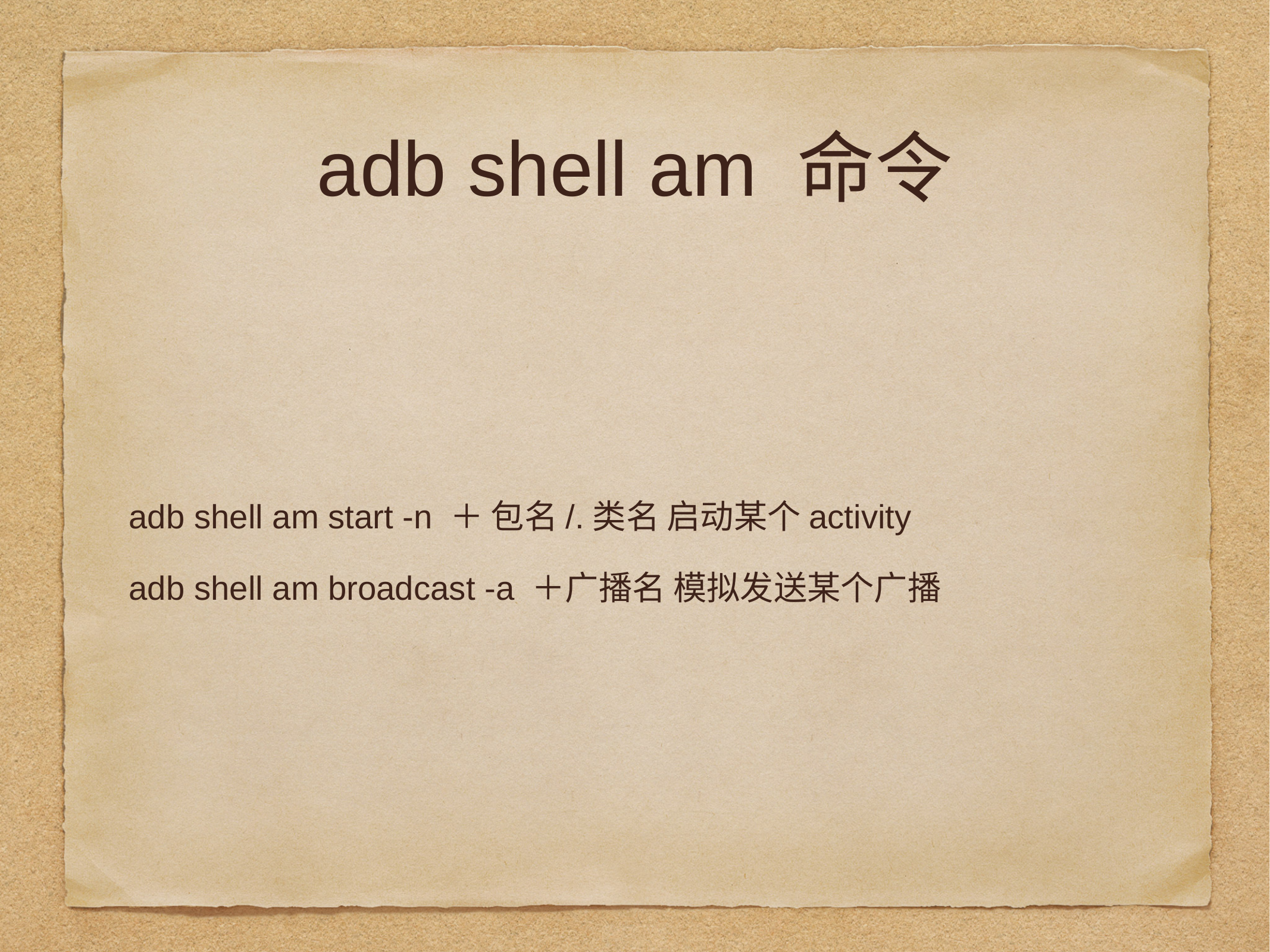

# adb shell am 命令
adb shell am start -n ＋ 包名/.类名 启动某个activity
adb shell am broadcast -a ＋广播名 模拟发送某个广播